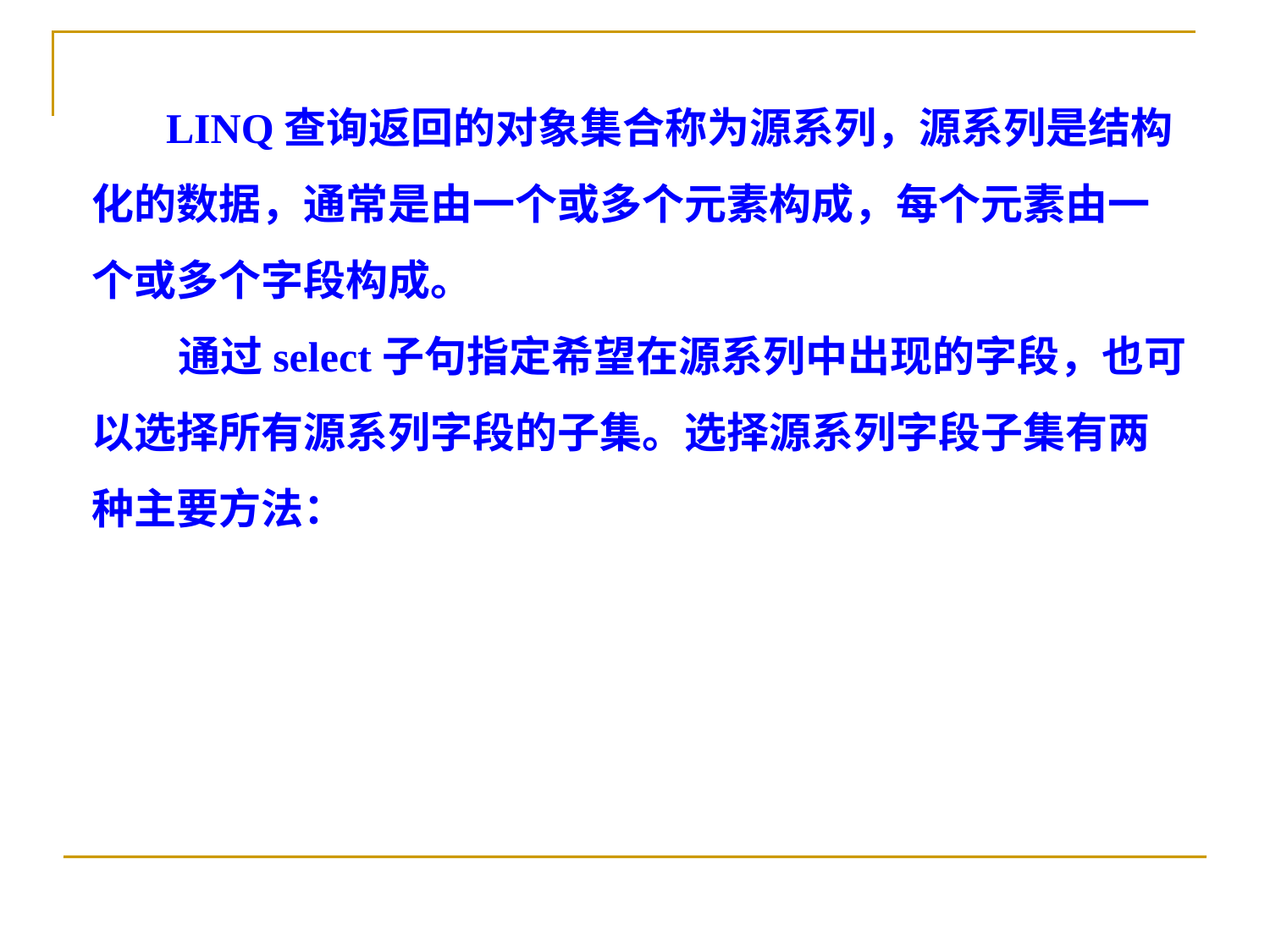

LINQ查询返回的对象集合称为源系列，源系列是结构化的数据，通常是由一个或多个元素构成，每个元素由一个或多个字段构成。
        通过select子句指定希望在源系列中出现的字段，也可以选择所有源系列字段的子集。选择源系列字段子集有两种主要方法：